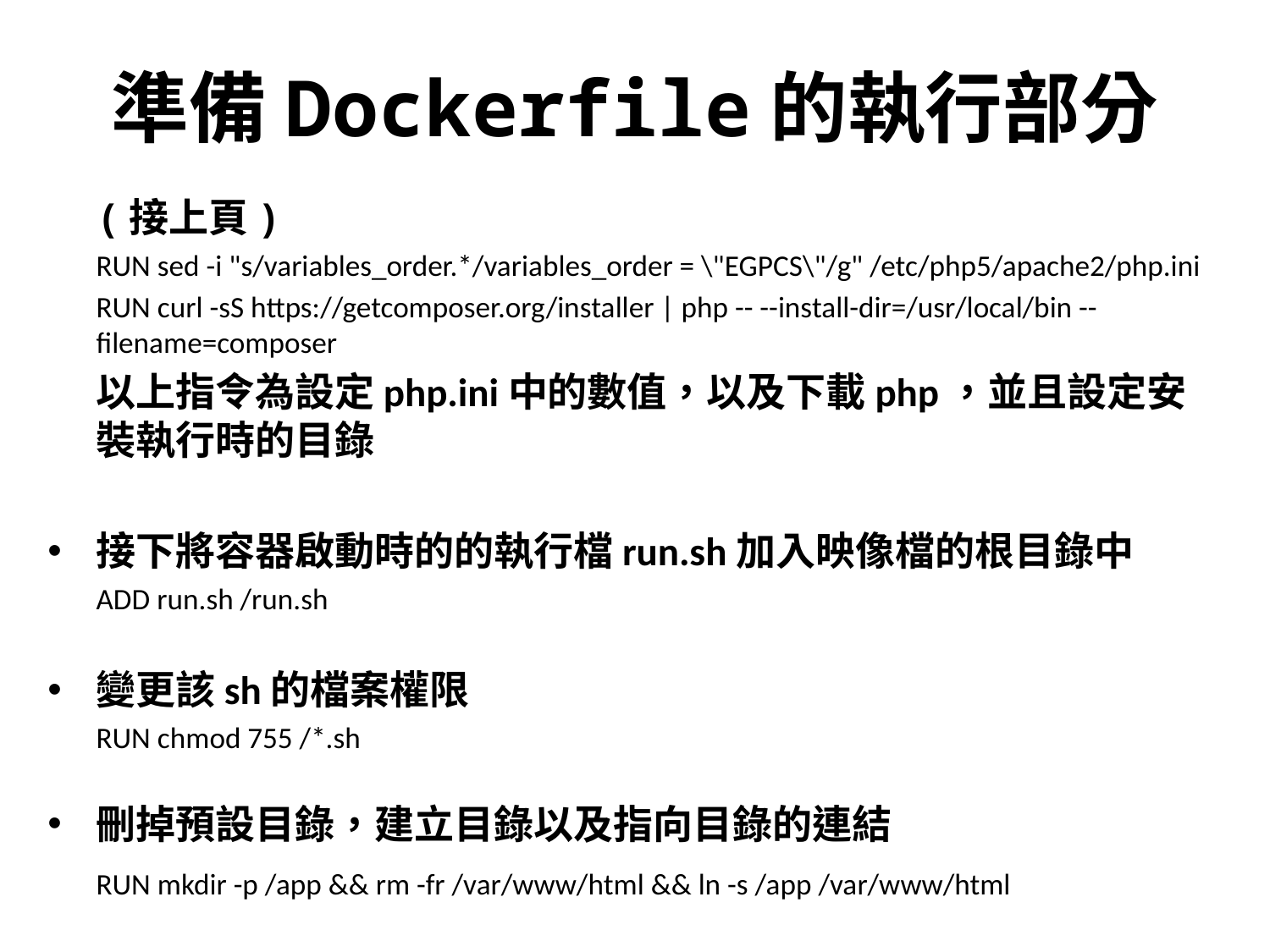

# 準備Dockerfile的執行部分
	(接上頁)
	RUN sed -i "s/variables_order.*/variables_order = \"EGPCS\"/g" /etc/php5/apache2/php.ini
	RUN curl -sS https://getcomposer.org/installer | php -- --install-dir=/usr/local/bin --filename=composer
	以上指令為設定php.ini中的數值，以及下載php，並且設定安裝執行時的目錄

接下將容器啟動時的的執行檔run.sh加入映像檔的根目錄中
	ADD run.sh /run.sh

變更該sh的檔案權限
	RUN chmod 755 /*.sh

刪掉預設目錄，建立目錄以及指向目錄的連結
	RUN mkdir -p /app && rm -fr /var/www/html && ln -s /app /var/www/html